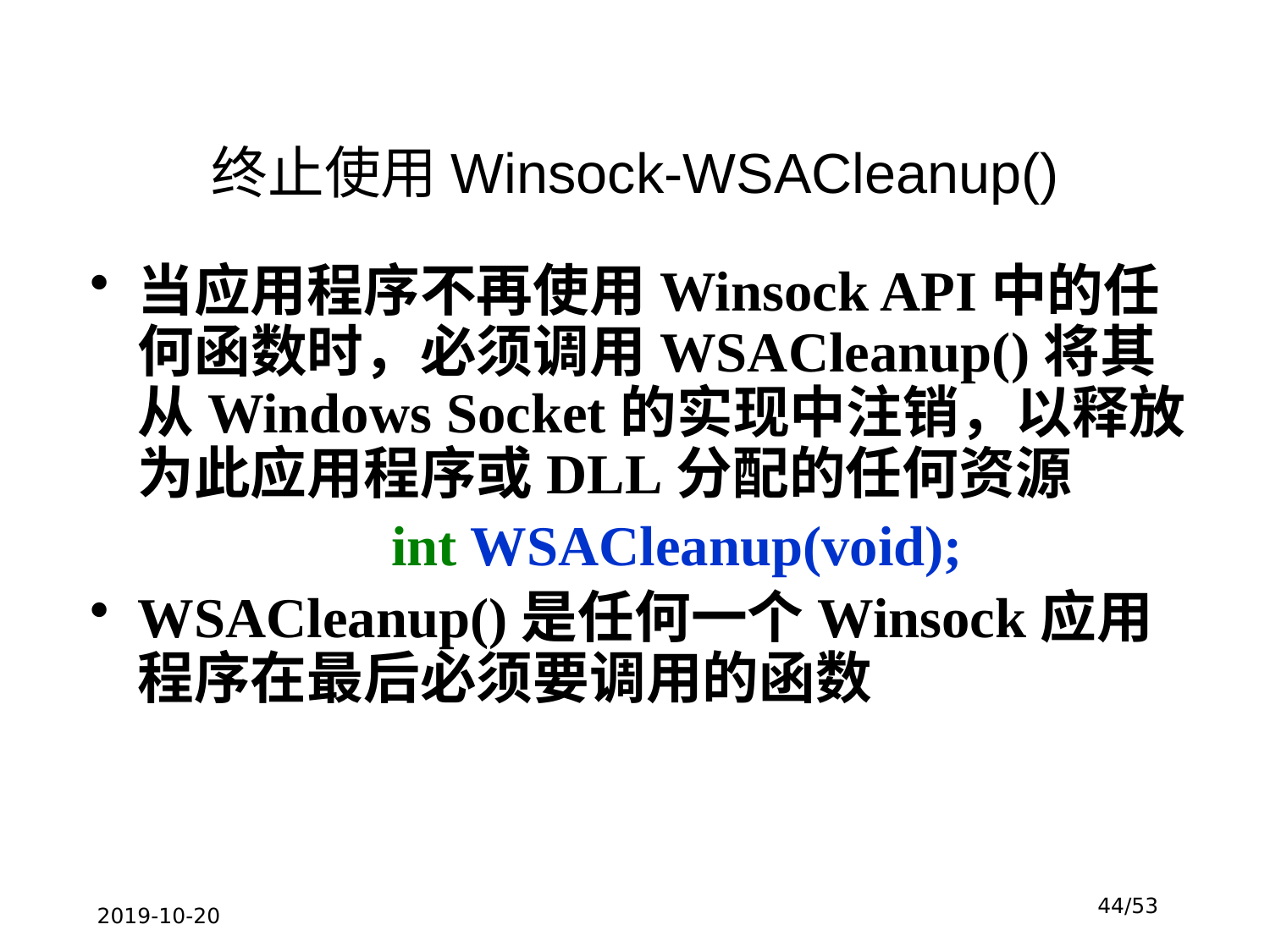

终止使用Winsock-WSACleanup()
当应用程序不再使用Winsock API中的任何函数时，必须调用WSACleanup()将其从Windows Socket的实现中注销，以释放为此应用程序或DLL分配的任何资源
			int WSACleanup(void);
WSACleanup()是任何一个Winsock应用程序在最后必须要调用的函数
44/53
2019-10-20